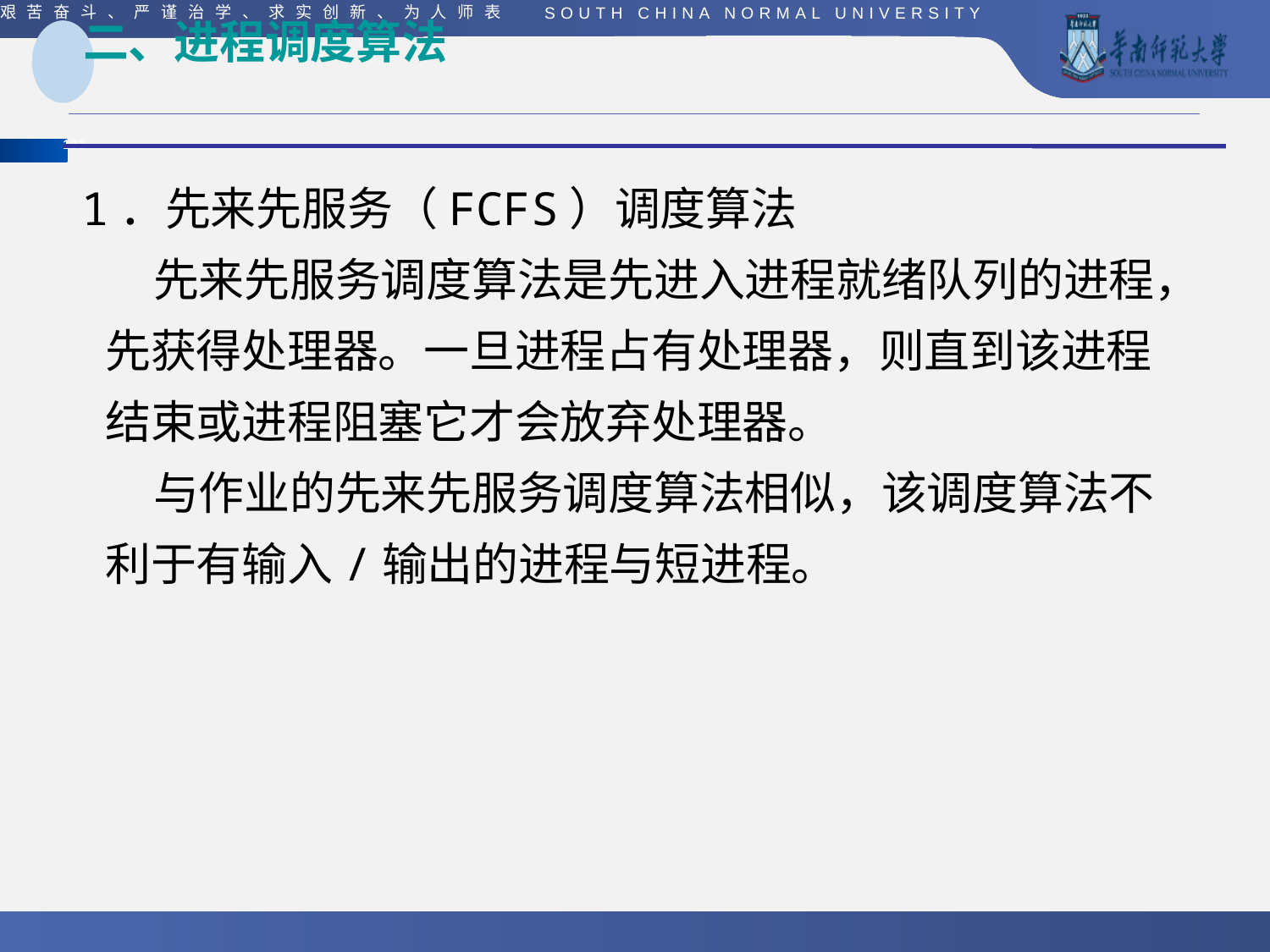

# 二、进程调度算法
1．先来先服务（FCFS）调度算法
      先来先服务调度算法是先进入进程就绪队列的进程，先获得处理器。一旦进程占有处理器，则直到该进程结束或进程阻塞它才会放弃处理器。
      与作业的先来先服务调度算法相似，该调度算法不利于有输入/输出的进程与短进程。

183